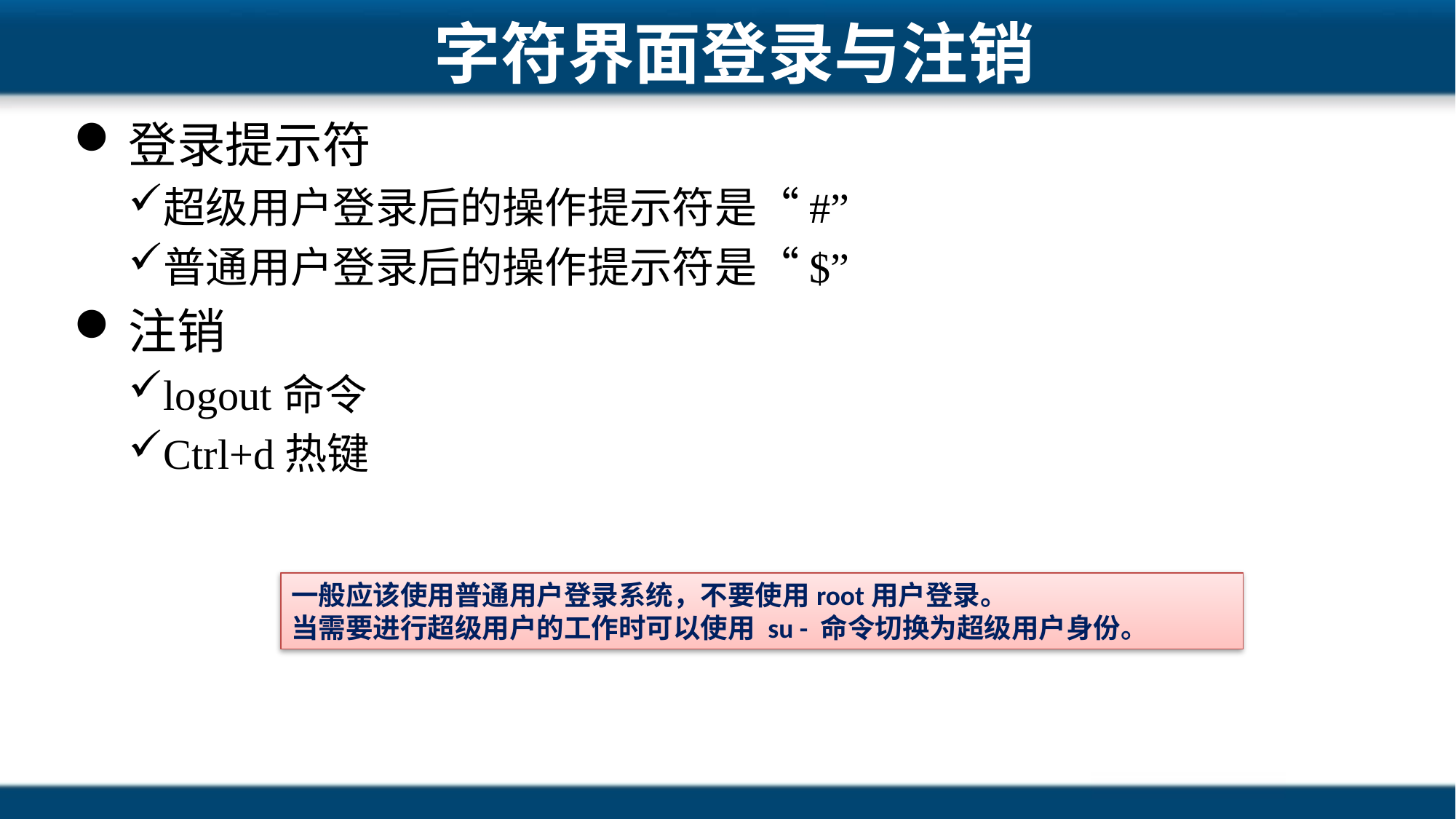

# 字符界面登录与注销
登录提示符
超级用户登录后的操作提示符是“#”
普通用户登录后的操作提示符是“$”
注销
logout命令
Ctrl+d热键
一般应该使用普通用户登录系统，不要使用root用户登录。
当需要进行超级用户的工作时可以使用 su - 命令切换为超级用户身份。